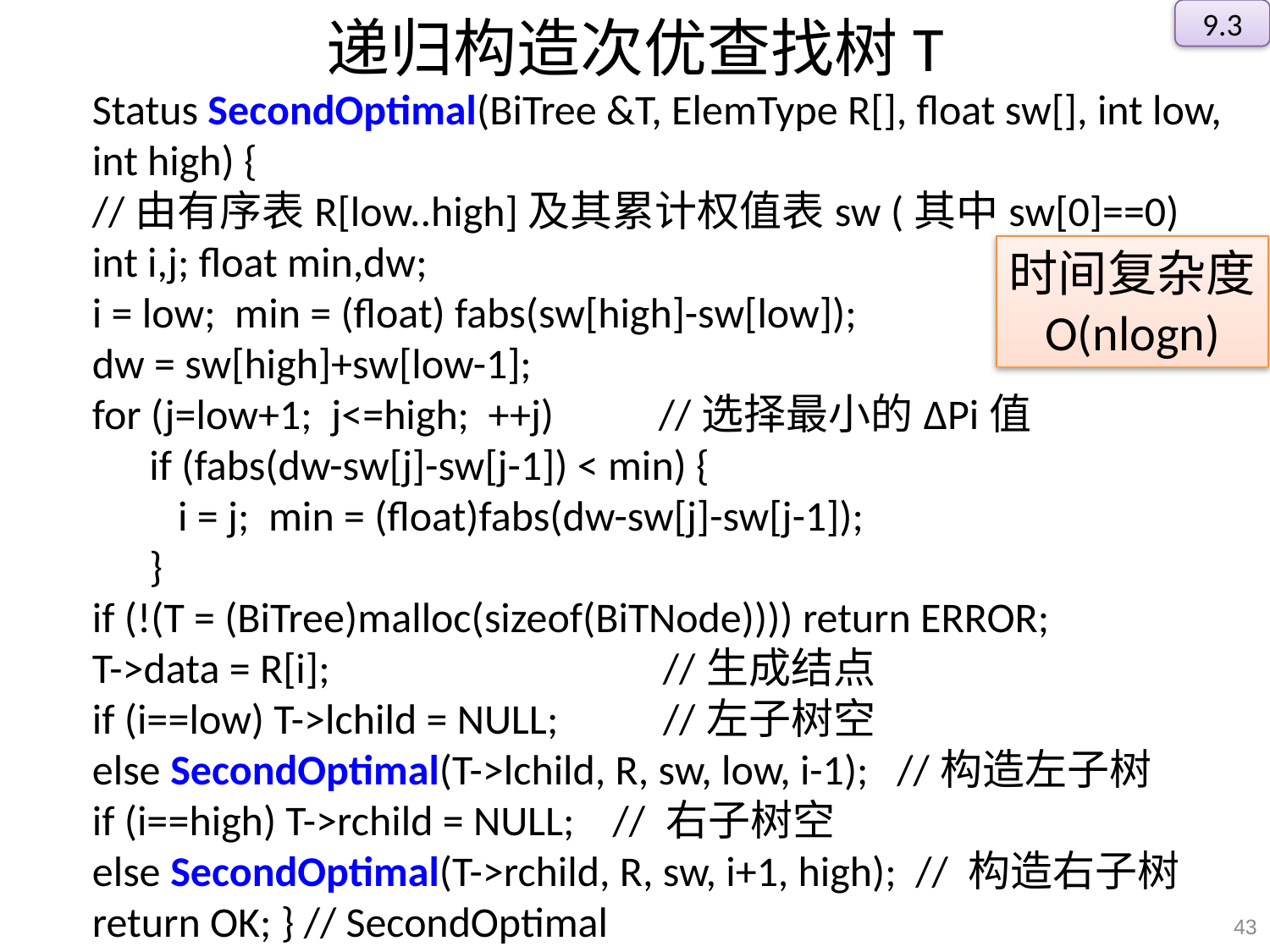

9.3
# 递归构造次优查找树T
Status SecondOptimal(BiTree &T, ElemType R[], float sw[], int low, int high) {
//由有序表R[low..high]及其累计权值表sw (其中sw[0]==0)
int i,j; float min,dw;
i = low;  min = (float) fabs(sw[high]-sw[low]);
dw = sw[high]+sw[low-1];
for (j=low+1;  j<=high;  ++j)           //选择最小的ΔPi值
      if (fabs(dw-sw[j]-sw[j-1]) < min) {
         i = j;  min = (float)fabs(dw-sw[j]-sw[j-1]);
      }
if (!(T = (BiTree)malloc(sizeof(BiTNode)))) return ERROR;
T->data = R[i];                                   //生成结点
if (i==low) T->lchild = NULL;           //左子树空
else SecondOptimal(T->lchild, R, sw, low, i-1);   //构造左子树
if (i==high) T->rchild = NULL;    // 右子树空
else SecondOptimal(T->rchild, R, sw, i+1, high);  // 构造右子树
return OK; } // SecondOptimal
时间复杂度
O(nlogn)
43